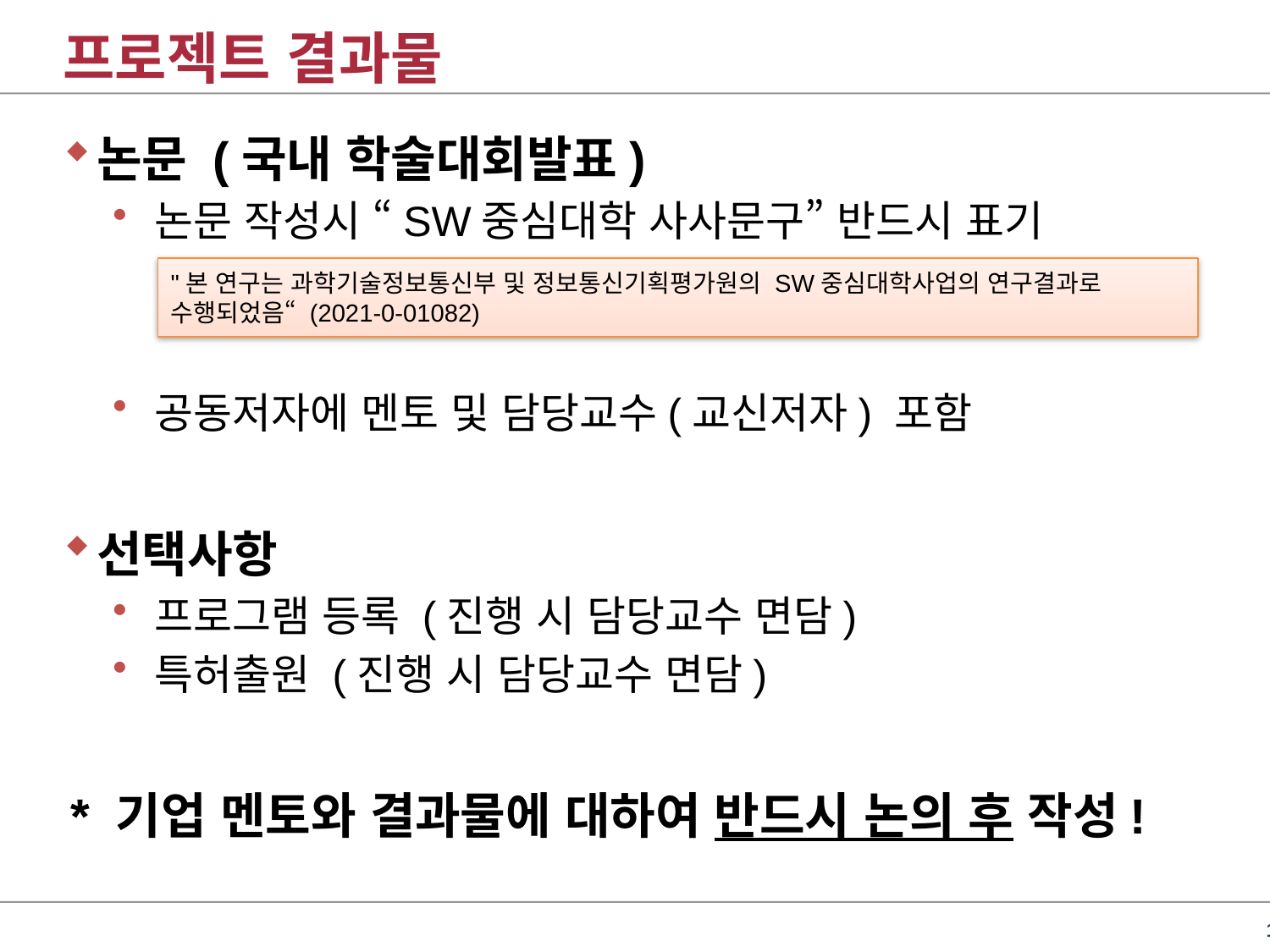

# 프로젝트 결과물
논문 (국내 학술대회발표)
논문 작성시 “SW중심대학 사사문구” 반드시 표기

공동저자에 멘토 및 담당교수(교신저자) 포함

선택사항
프로그램 등록 (진행 시 담당교수 면담)
특허출원 (진행 시 담당교수 면담)

* 기업 멘토와 결과물에 대하여 반드시 논의 후 작성!
"본 연구는 과학기술정보통신부 및 정보통신기획평가원의 SW중심대학사업의 연구결과로 수행되었음“ (2021-0-01082)